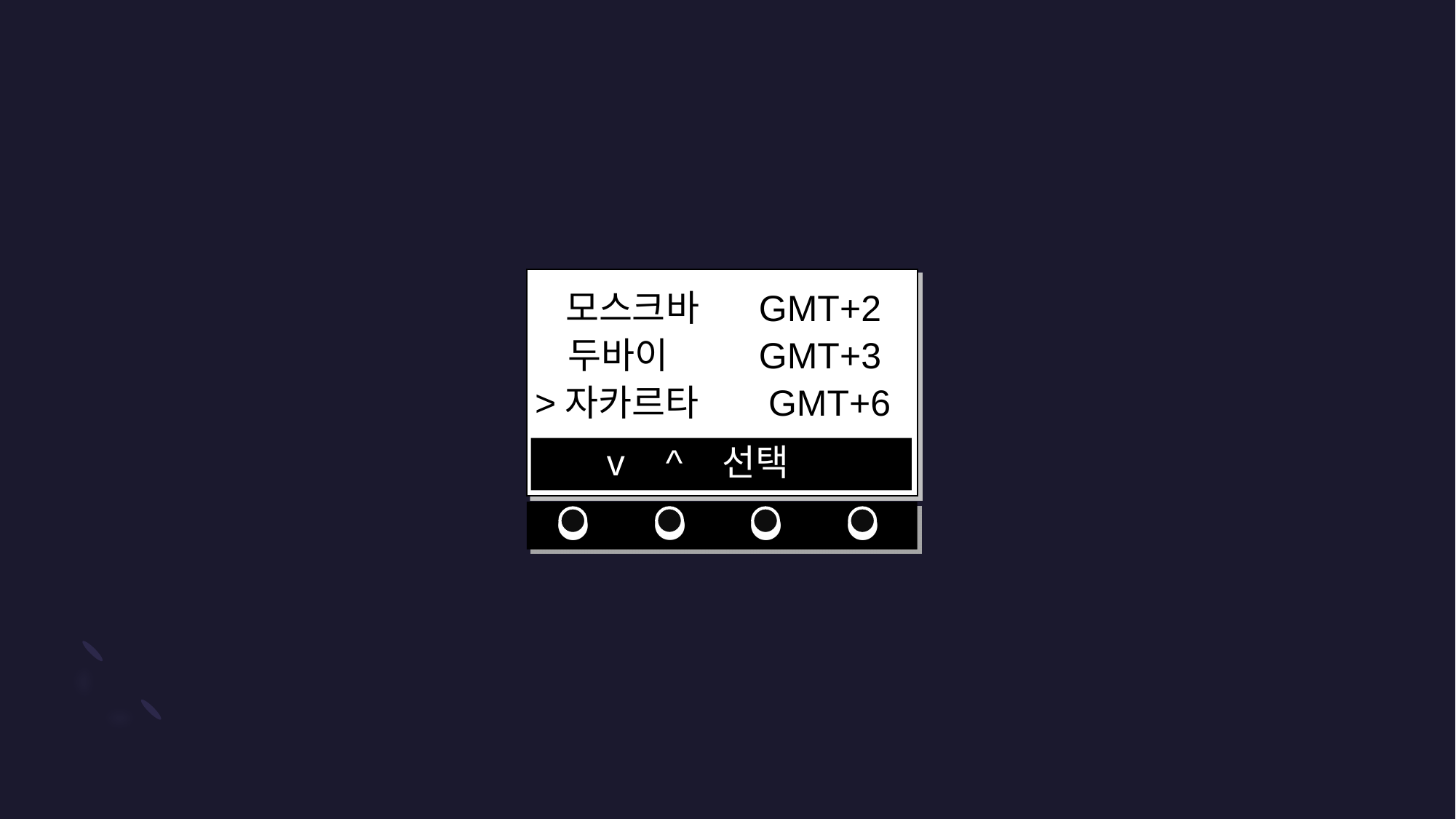

모스크바     GMT+2
 두바이       .GMT+3
>자카르타     .GMT+6
       v    ^   선택